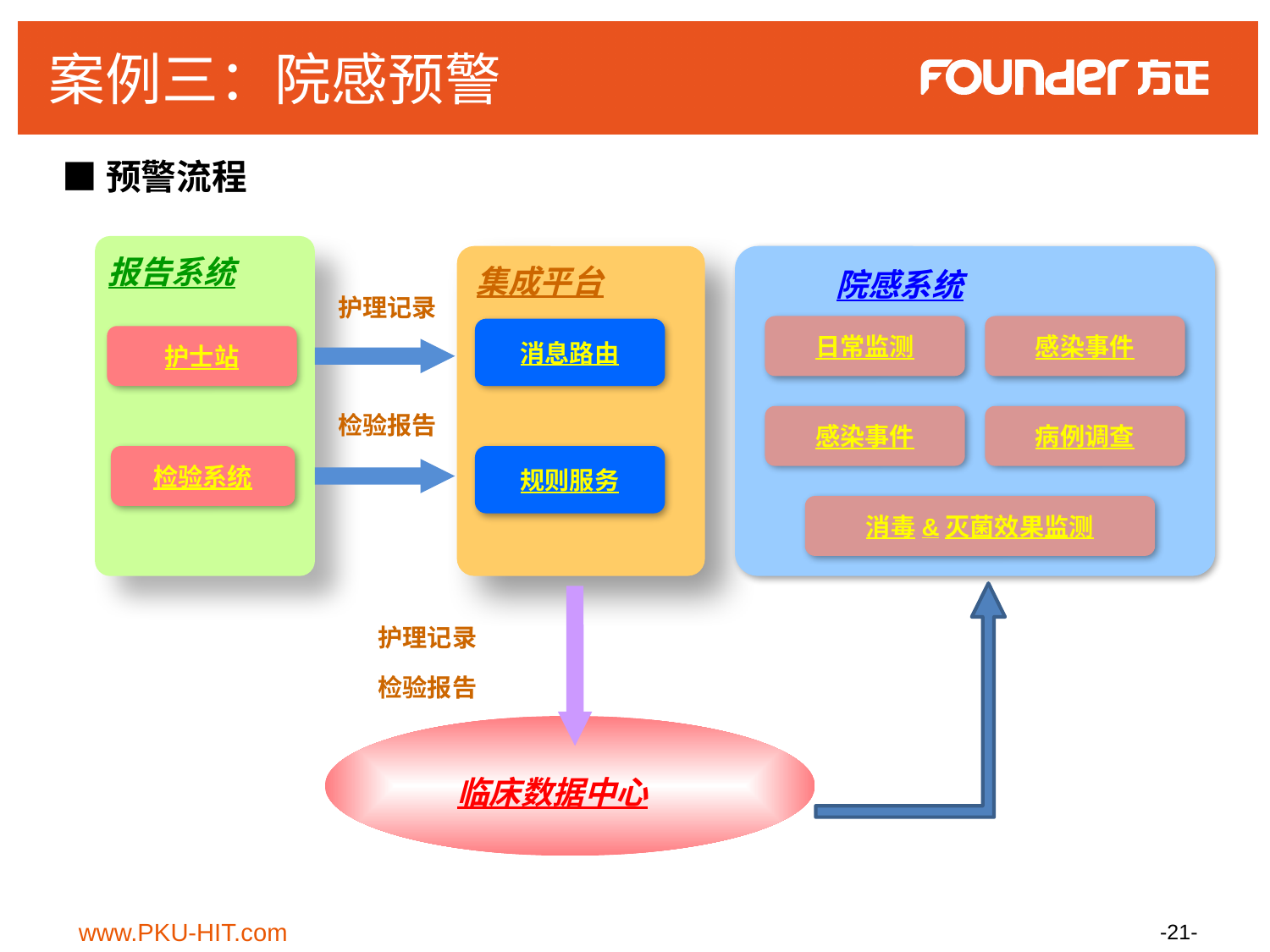

案例三：院感预警
■预警流程

报告系统

院感系统
集成平台
护理记录
日常监测
感染事件
消息路由
护士站

检验报告
感染事件
病例调查
检验系统
规则服务

消毒&灭菌效果监测

护理记录
检验报告

临床数据中心